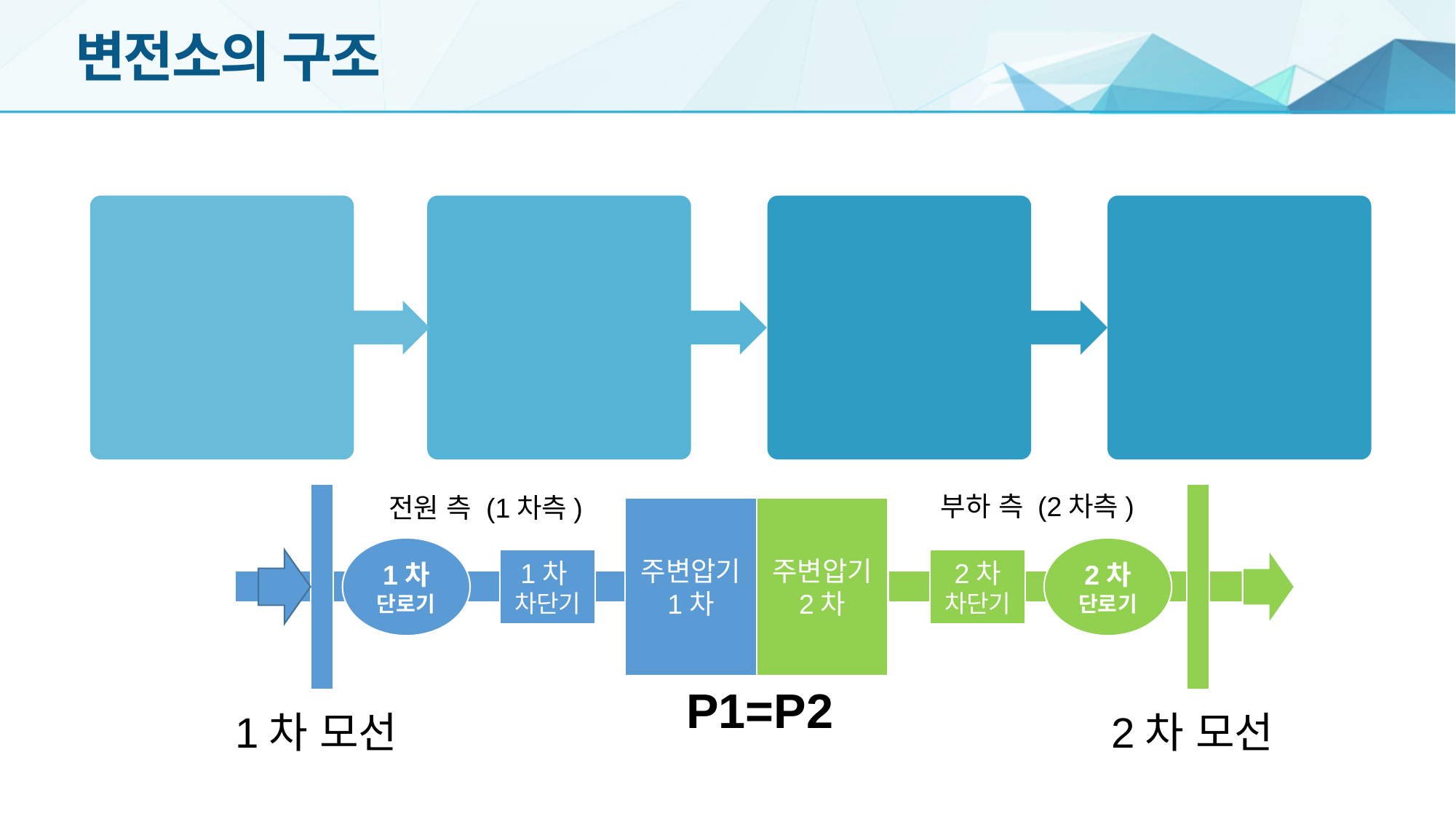

# 변전소의 구조

전력 유입

전원 측(1차 측)
부하 측(2차 측)

전력 유출
부하 측 (2차측)

전원 측 (1차측)
주변압기
1차
주변압기
2차
1차
단로기
2차
단로기

1차  차단기
2차
차단기

P1=P2
1차 모선
2차 모선